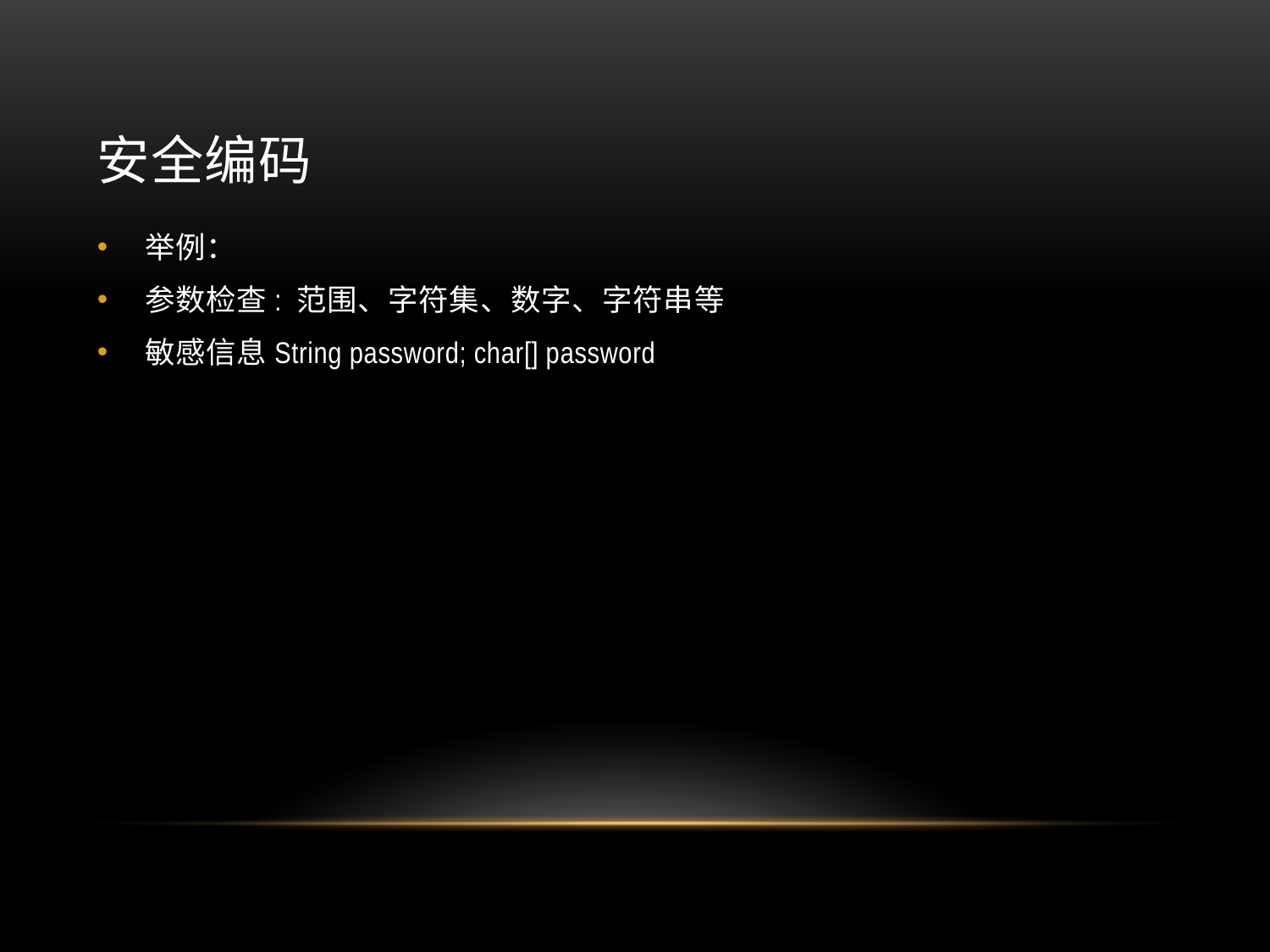

# 安全编码
举例：
参数检查: 范围、字符集、数字、字符串等
敏感信息String password; char[] password